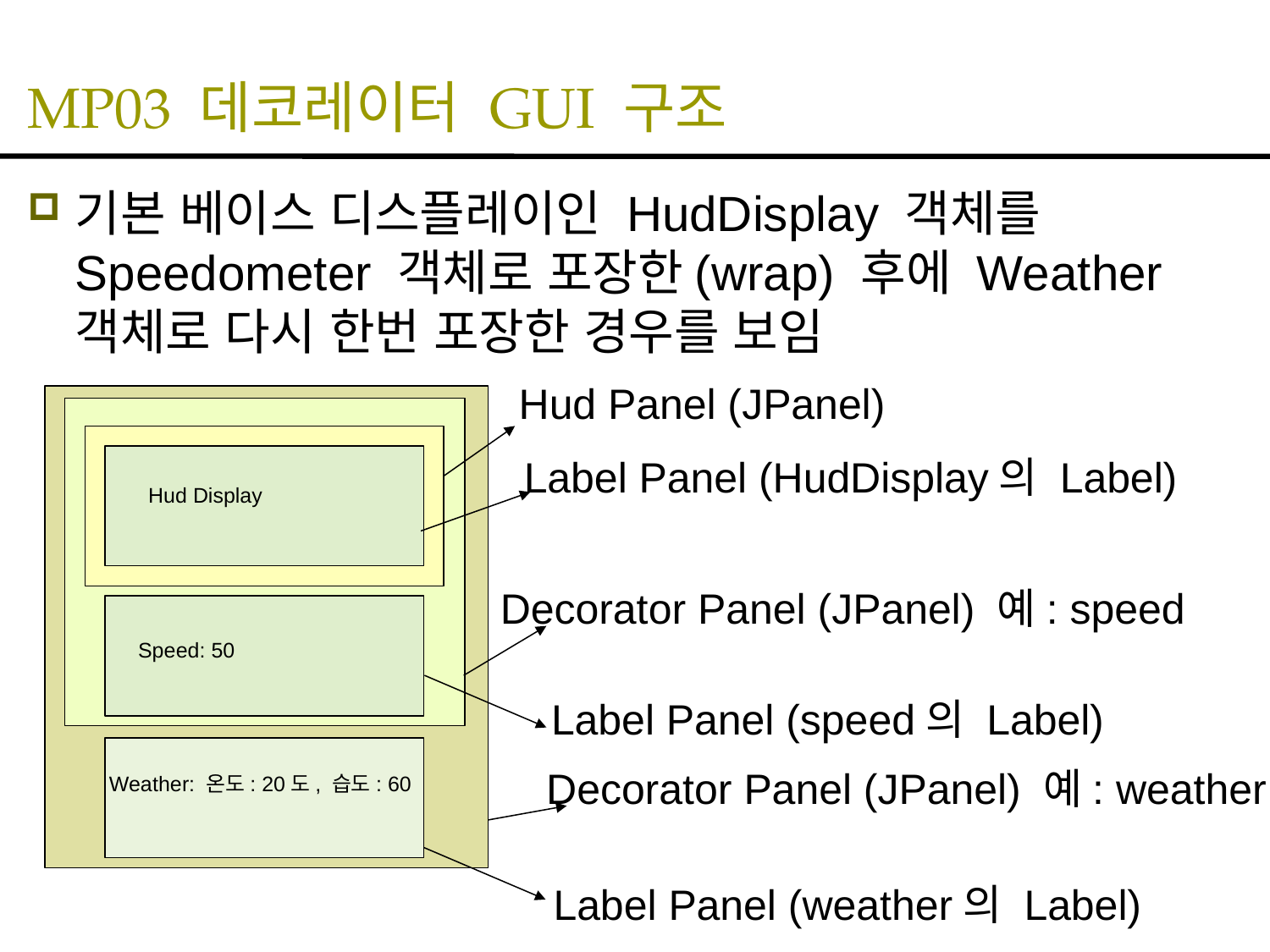

# MP03 데코레이터 GUI 구조
기본 베이스 디스플레이인 HudDisplay 객체를 Speedometer 객체로 포장한(wrap) 후에 Weather 객체로 다시 한번 포장한 경우를 보임
Hud Panel (JPanel)

Label Panel (HudDisplay의 Label)

Hud Display
Decorator Panel (JPanel) 예: speed

Speed: 50
Label Panel (speed의 Label)

Decorator Panel (JPanel) 예: weather
Weather: 온도: 20도, 습도: 60
Label Panel (weather의 Label)